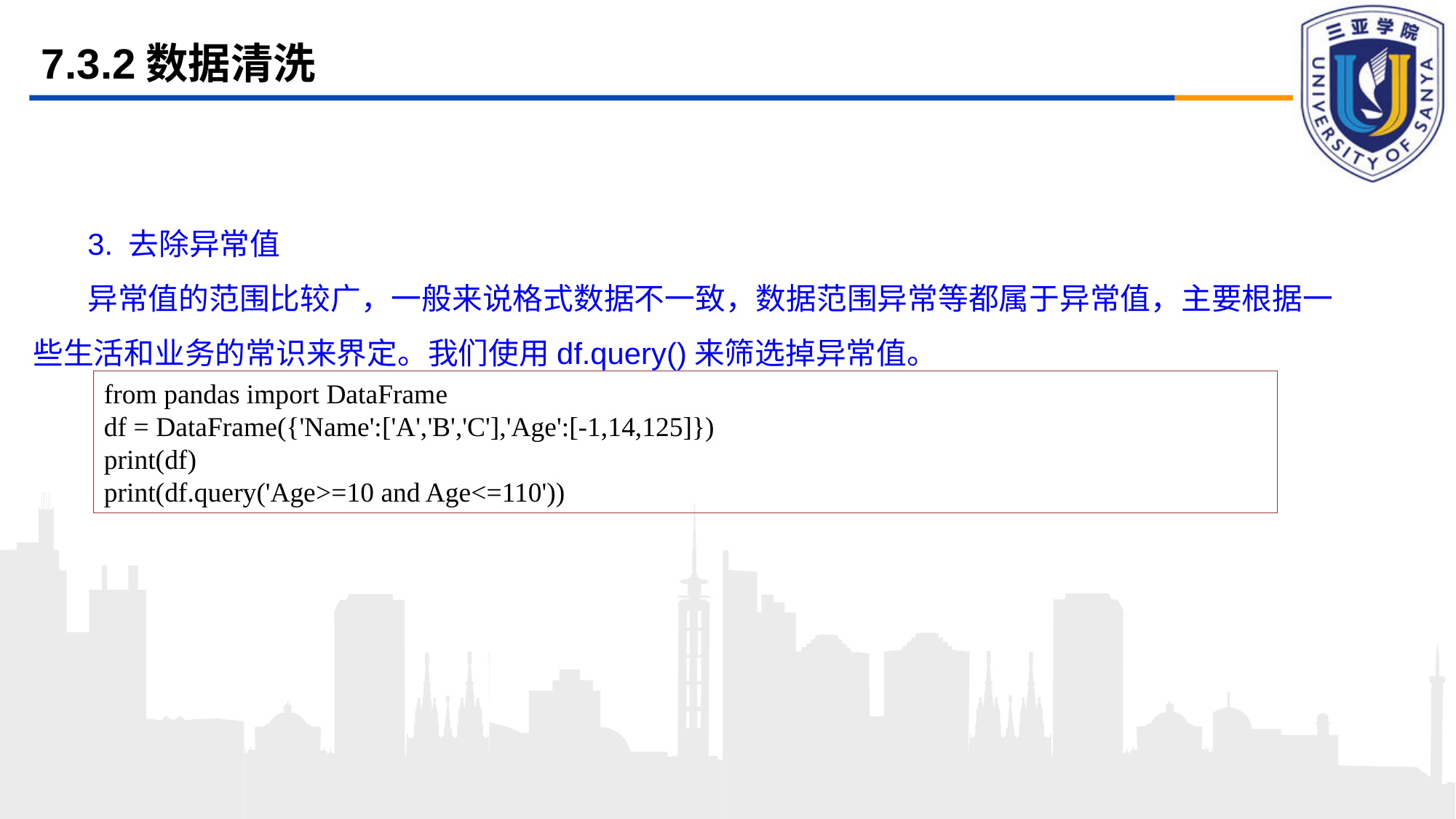

# 7.3.2数据清洗
3. 去除异常值
异常值的范围比较广，一般来说格式数据不一致，数据范围异常等都属于异常值，主要根据一些生活和业务的常识来界定。我们使用df.query()来筛选掉异常值。
from pandas import DataFrame
df = DataFrame({'Name':['A','B','C'],'Age':[-1,14,125]})
print(df)
print(df.query('Age>=10 and Age<=110'))